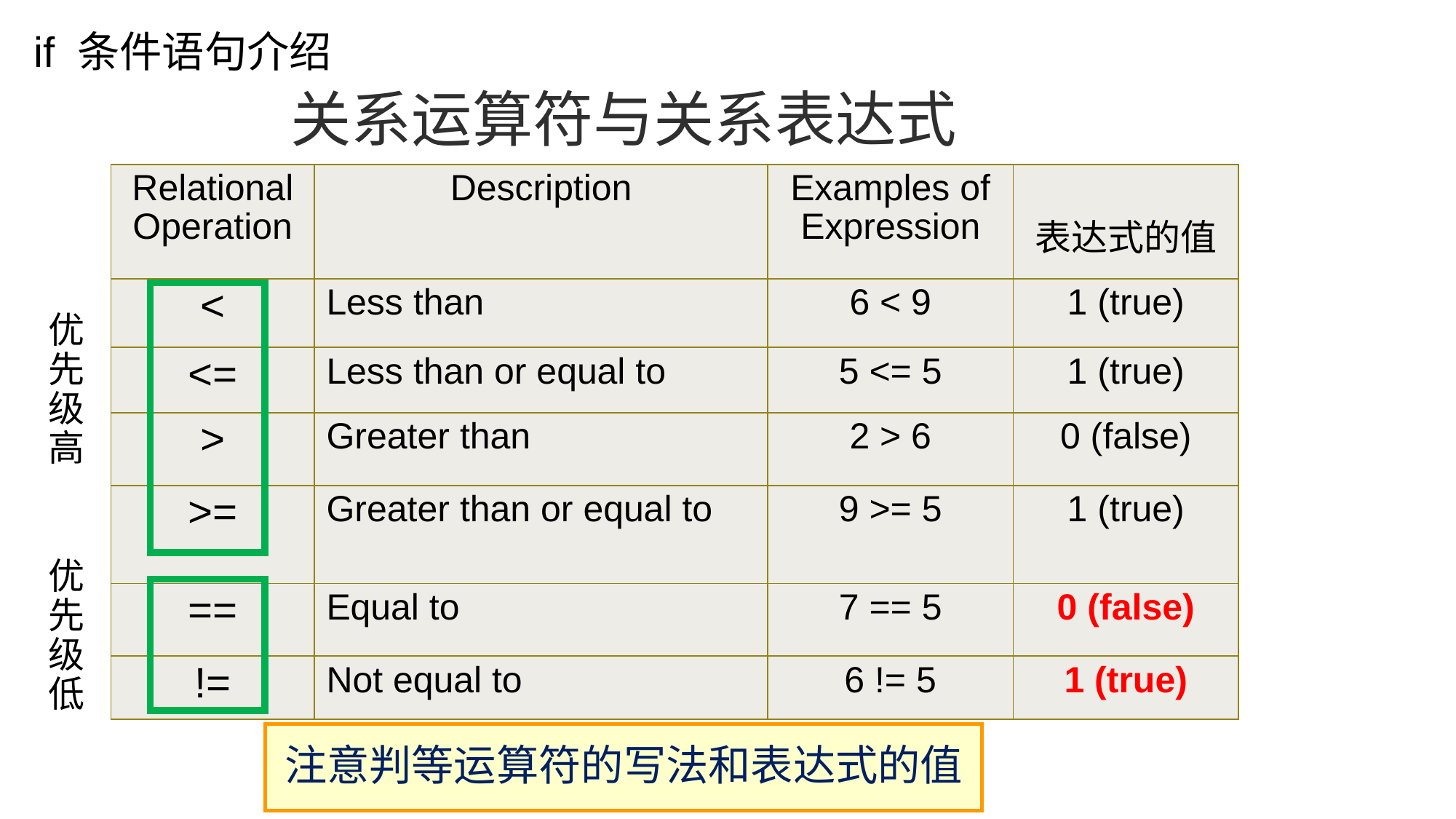

if 条件语句介绍
关系运算符与关系表达式
| Relational Operation | Description | Examples of Expression | 表达式的值 |
| --- | --- | --- | --- |
| < | Less than | 6 < 9 | 1 (true) |
| <= | Less than or equal to | 5 <= 5 | 1 (true) |
| > | Greater than | 2 > 6 | 0 (false) |
| >= | Greater than or equal to | 9 >= 5 | 1 (true) |
| == | Equal to | 7 == 5 | 0 (false) |
| != | Not equal to | 6 != 5 | 1 (true) |

优先级高
优先级低

注意判等运算符的写法和表达式的值